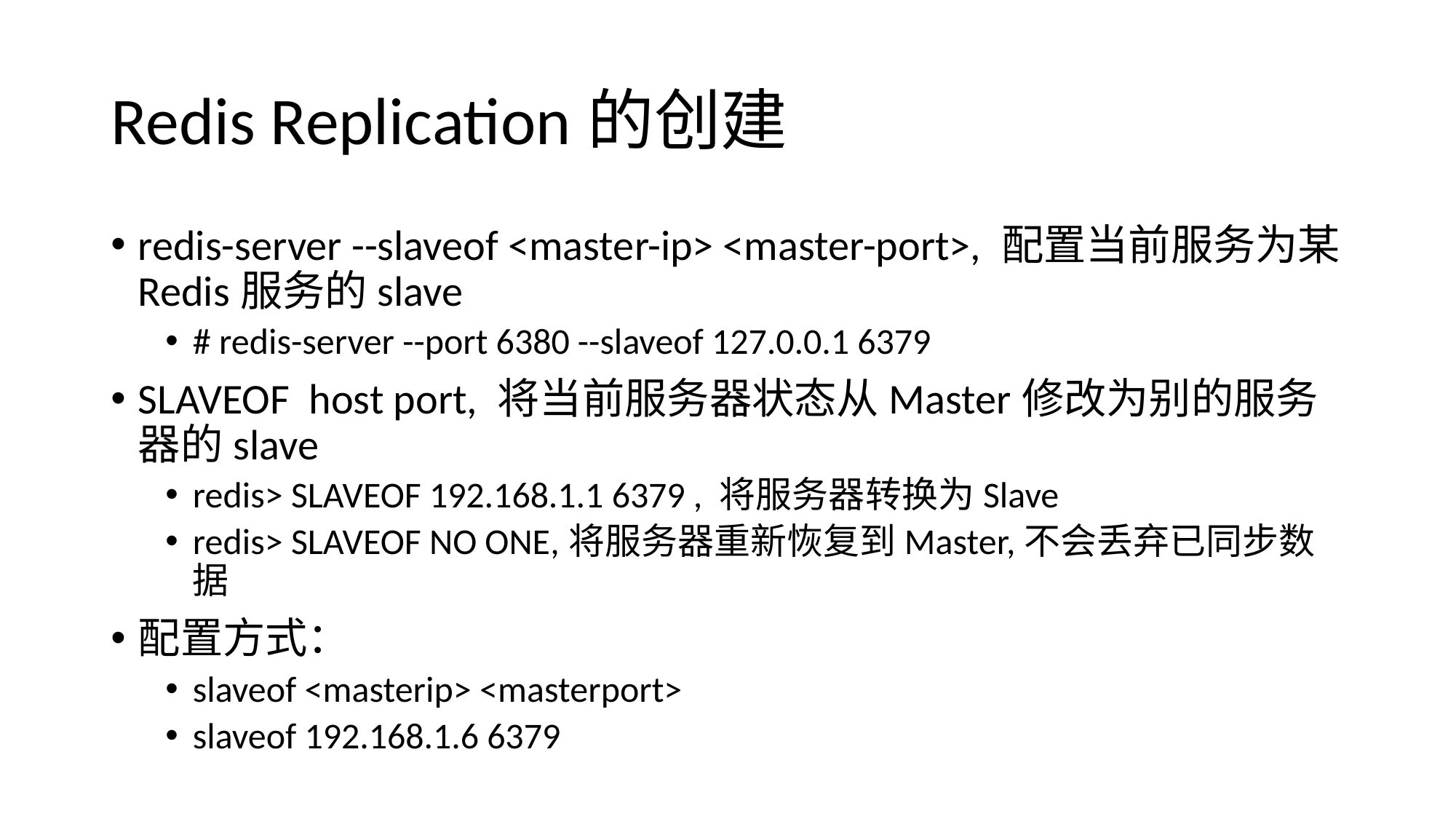

# Redis Replication的创建
redis-server --slaveof <master-ip> <master-port>, 配置当前服务为某Redis服务的slave
# redis-server --port 6380 --slaveof 127.0.0.1 6379
SLAVEOF  host port, 将当前服务器状态从Master修改为别的服务器的slave
redis> SLAVEOF 192.168.1.1 6379 , 将服务器转换为Slave
redis> SLAVEOF NO ONE,将服务器重新恢复到Master,不会丢弃已同步数据
配置方式：
slaveof <masterip> <masterport>
slaveof 192.168.1.6 6379